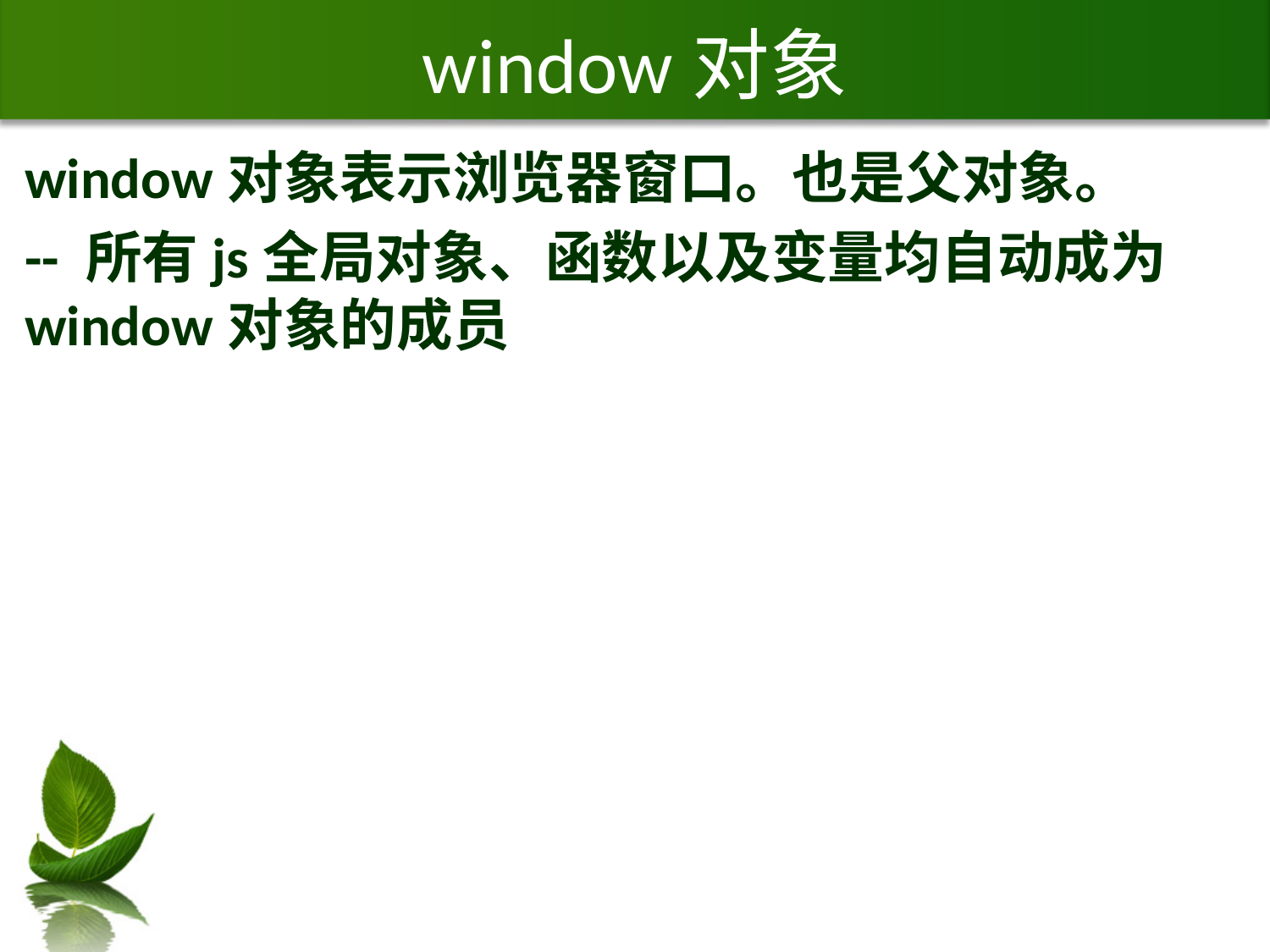

# window对象
window对象表示浏览器窗口。也是父对象。
-- 所有js全局对象、函数以及变量均自动成为window对象的成员